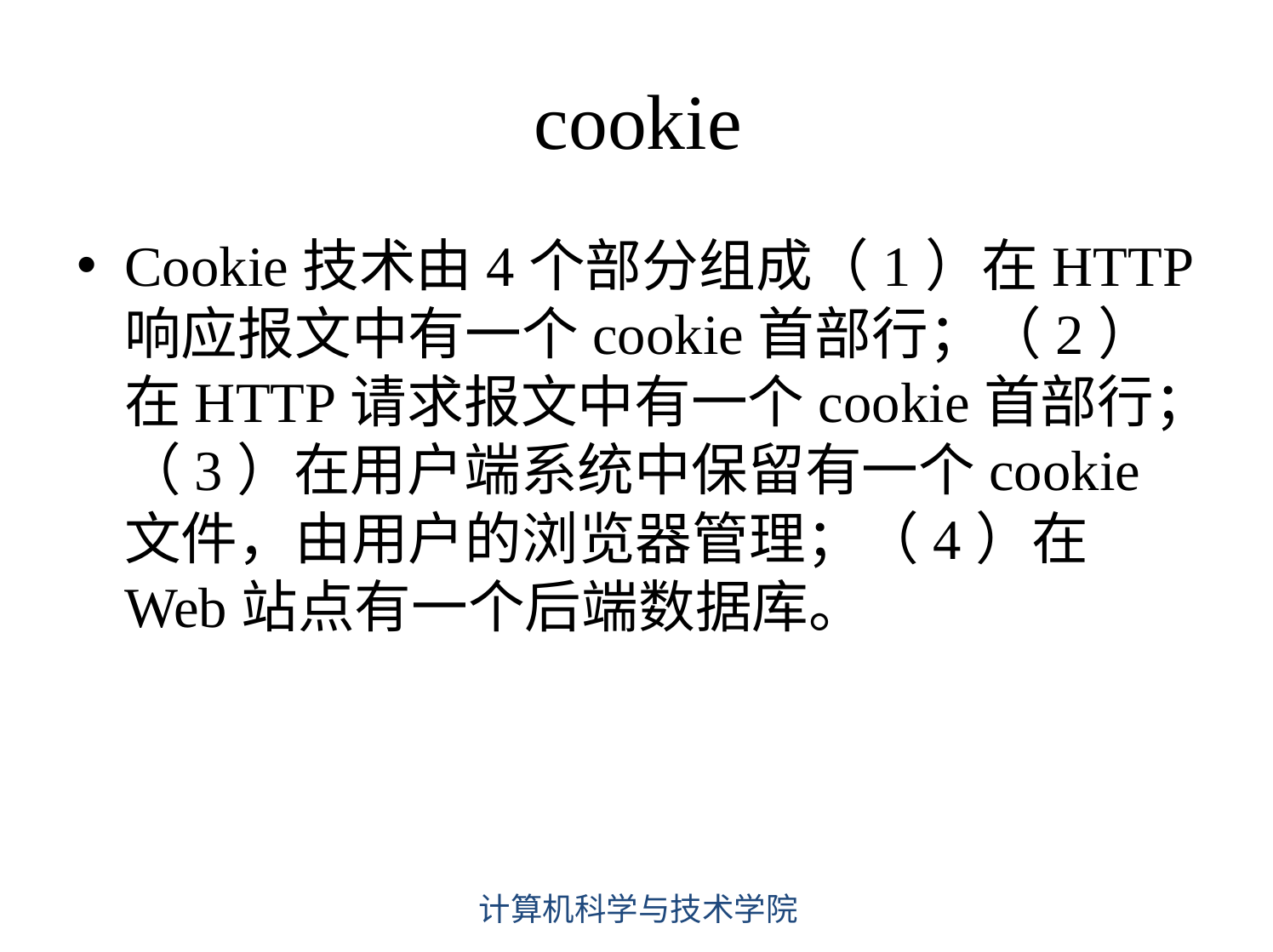

# cookie
Cookie技术由4个部分组成（1）在HTTP响应报文中有一个cookie首部行；（2）在HTTP请求报文中有一个cookie首部行；（3）在用户端系统中保留有一个cookie文件，由用户的浏览器管理；（4）在Web站点有一个后端数据库。
计算机科学与技术学院
61